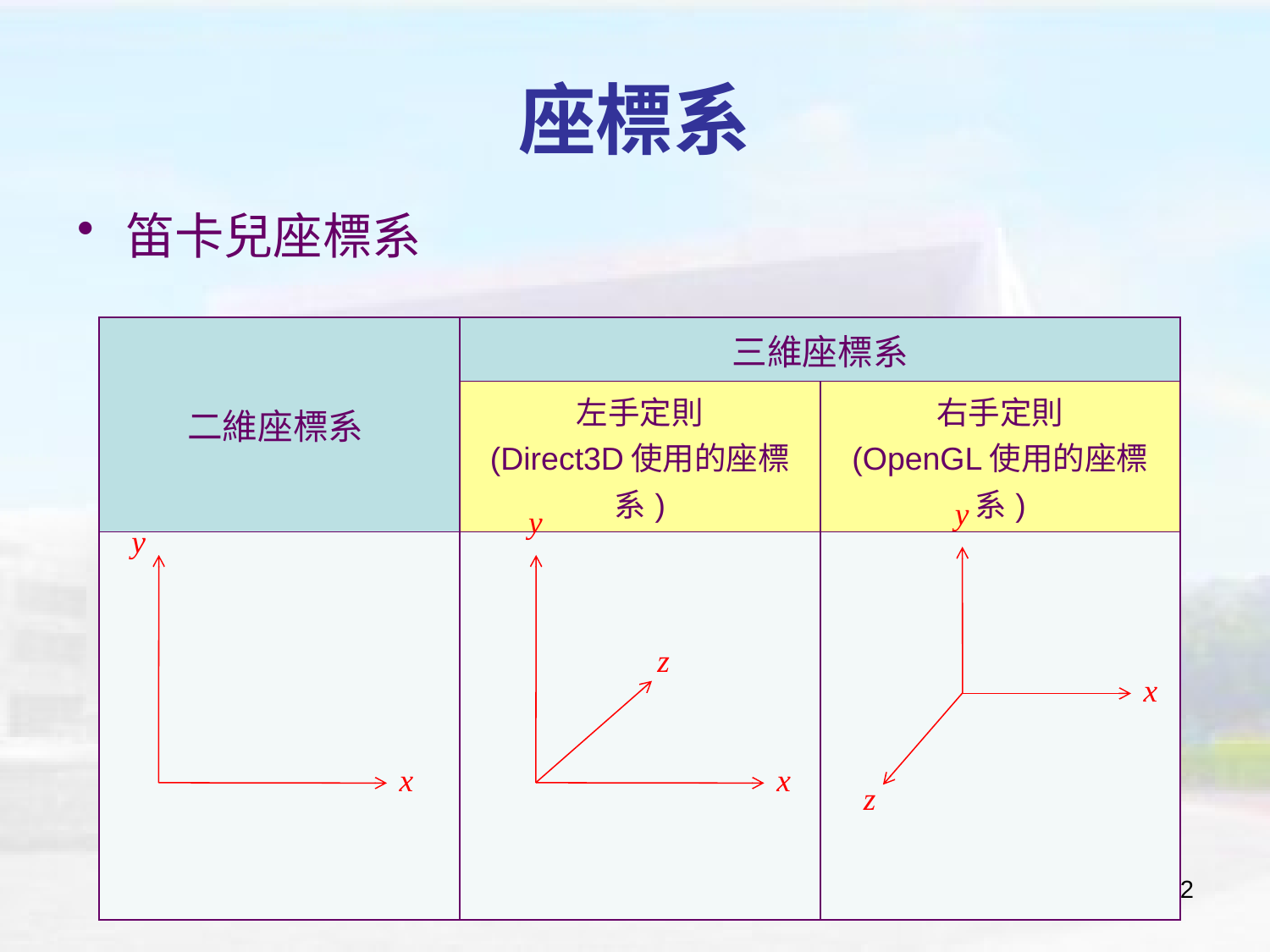

# 座標系
笛卡兒座標系
| 二維座標系 | 三維座標系 |  |
| --- | --- | --- |
|  | 左手定則 (Direct3D使用的座標系) | 右手定則 (OpenGL使用的座標系) |
|  |  |  |
y
y
y
z
x
x
x
z
2